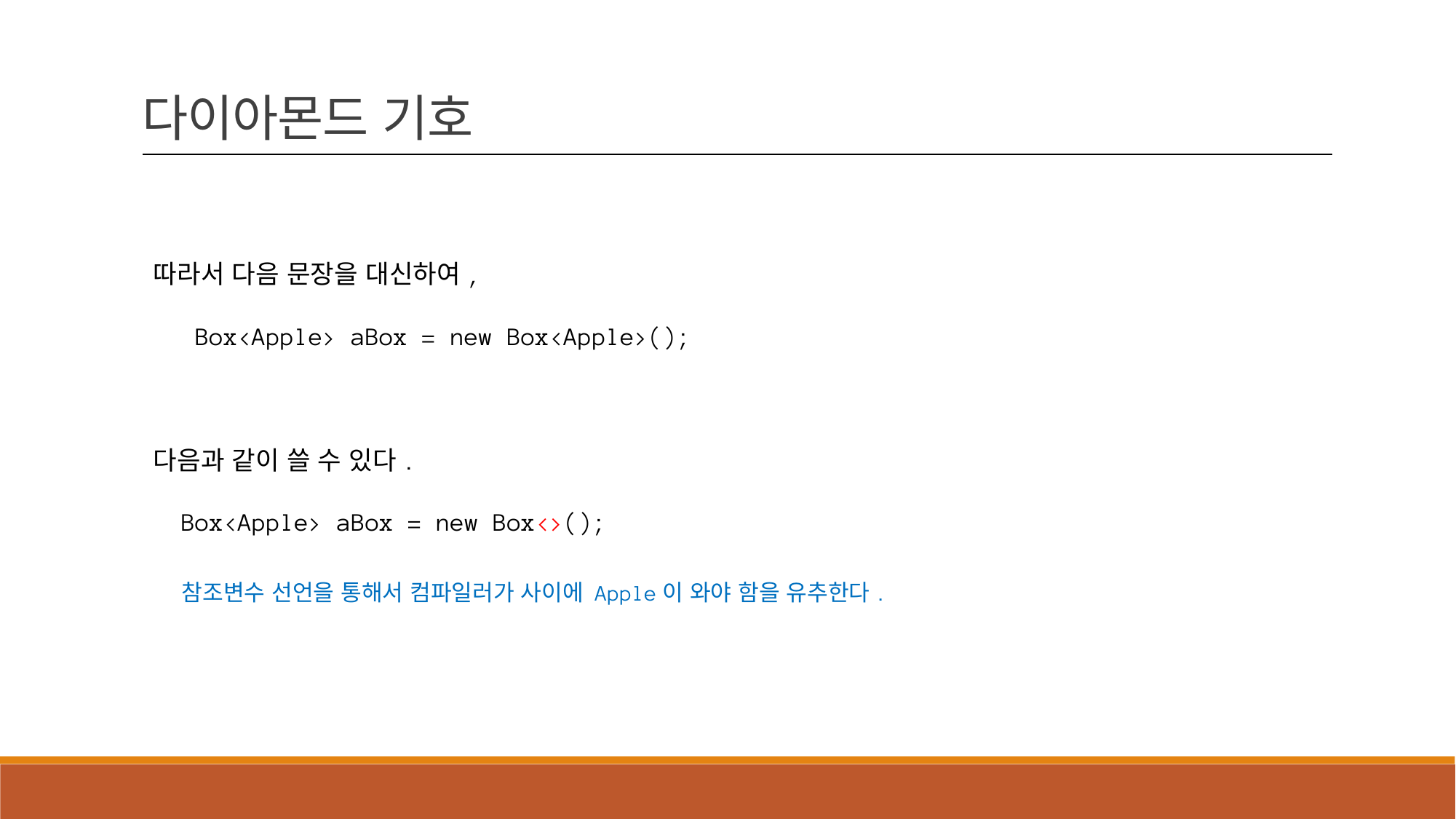

다이아몬드 기호
따라서 다음 문장을 대신하여,
   Box<Apple> aBox = new Box<Apple>();

다음과 같이 쓸 수 있다.
  Box<Apple> aBox = new Box<>();
참조변수 선언을 통해서 컴파일러가 사이에 Apple이 와야 함을 유추한다.